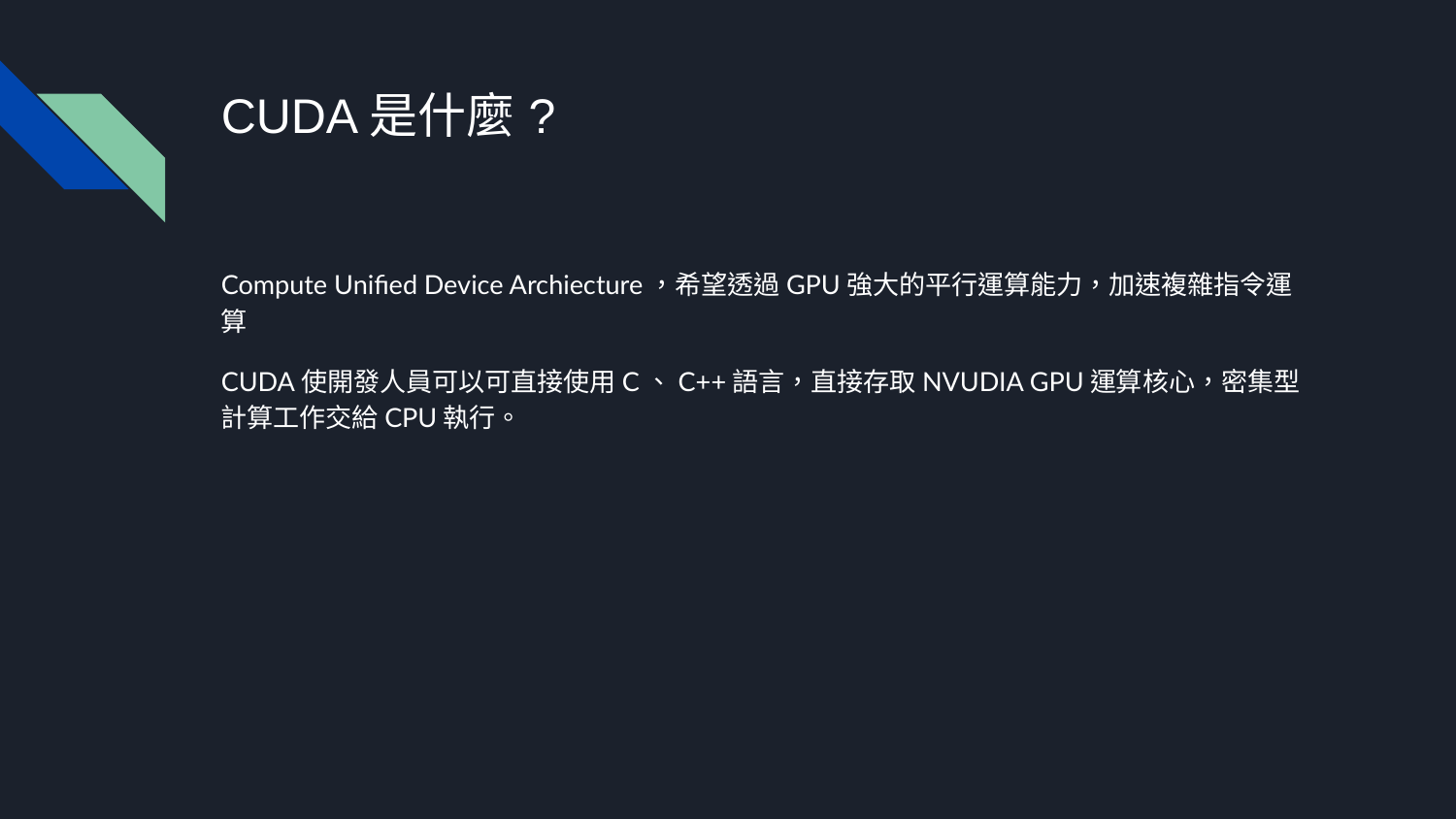

# CUDA是什麼?
Compute Unified Device Archiecture，希望透過GPU強大的平行運算能力，加速複雜指令運算
CUDA使開發人員可以可直接使用C、C++語言，直接存取NVUDIA GPU運算核心，密集型計算工作交給CPU執行。